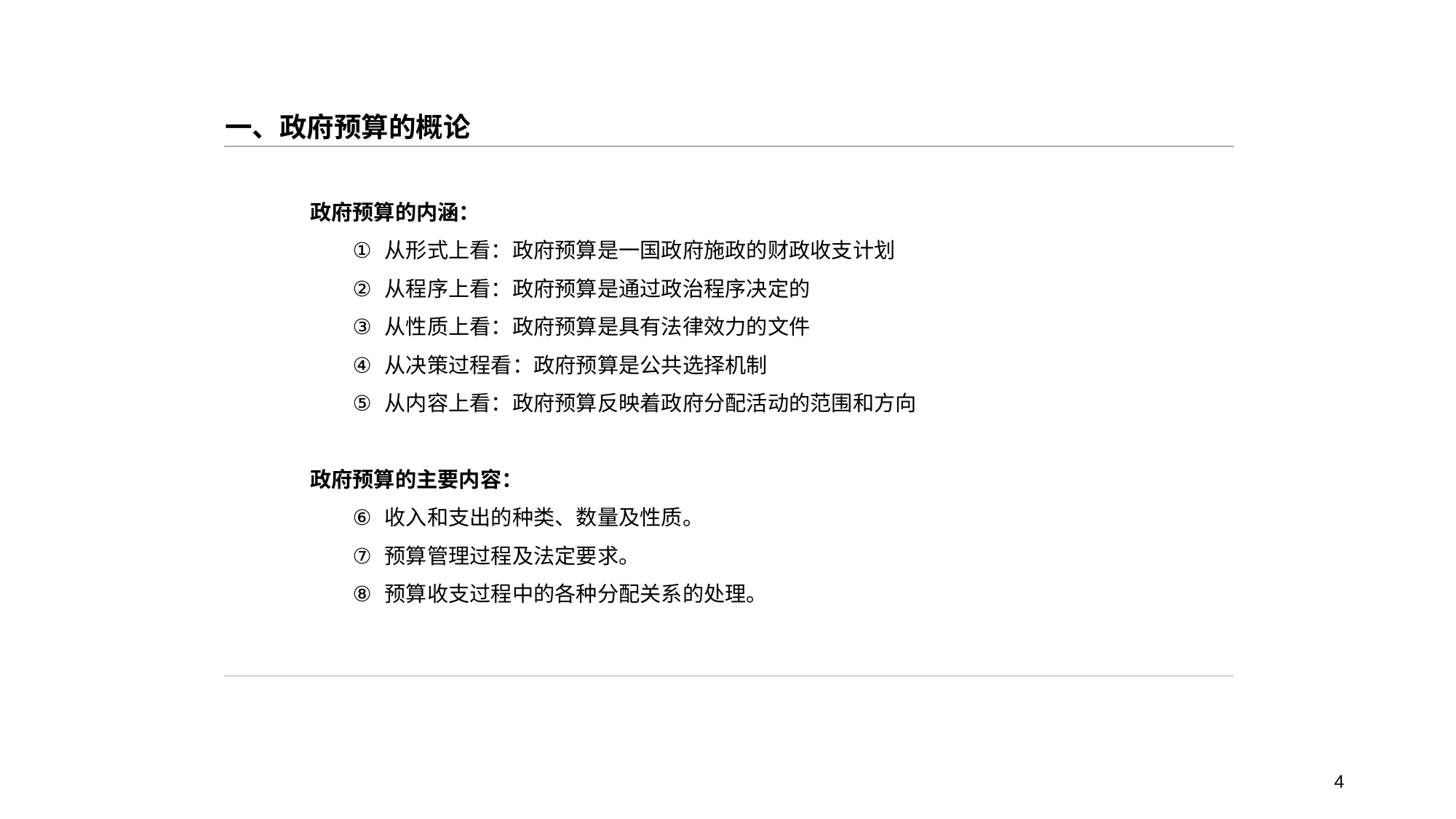

一、政府预算的概论
政府预算的内涵：
 从形式上看：政府预算是一国政府施政的财政收支计划
 从程序上看：政府预算是通过政治程序决定的
 从性质上看：政府预算是具有法律效力的文件
 从决策过程看：政府预算是公共选择机制
 从内容上看：政府预算反映着政府分配活动的范围和方向

政府预算的主要内容：
 收入和支出的种类、数量及性质。
 预算管理过程及法定要求。
 预算收支过程中的各种分配关系的处理。

4